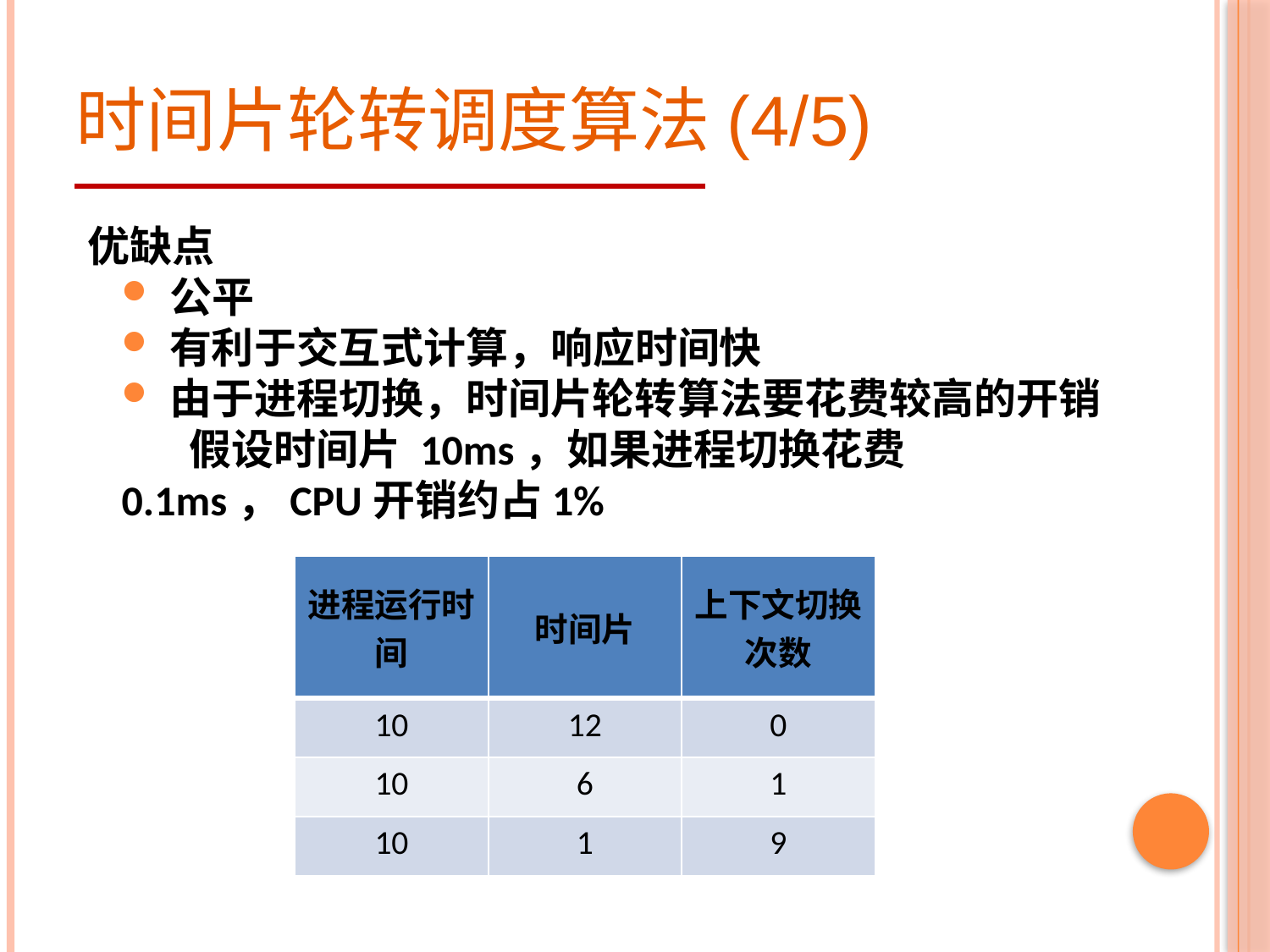

# 时间片轮转调度算法(4/5)
优缺点
公平
有利于交互式计算，响应时间快
由于进程切换，时间片轮转算法要花费较高的开销
      假设时间片 10ms，如果进程切换花费0.1ms，CPU开销约占1%
| 进程运行时间 | 时间片 | 上下文切换次数 |
| --- | --- | --- |
| 10 | 12 | 0 |
| 10 | 6 | 1 |
| 10 | 1 | 9 |